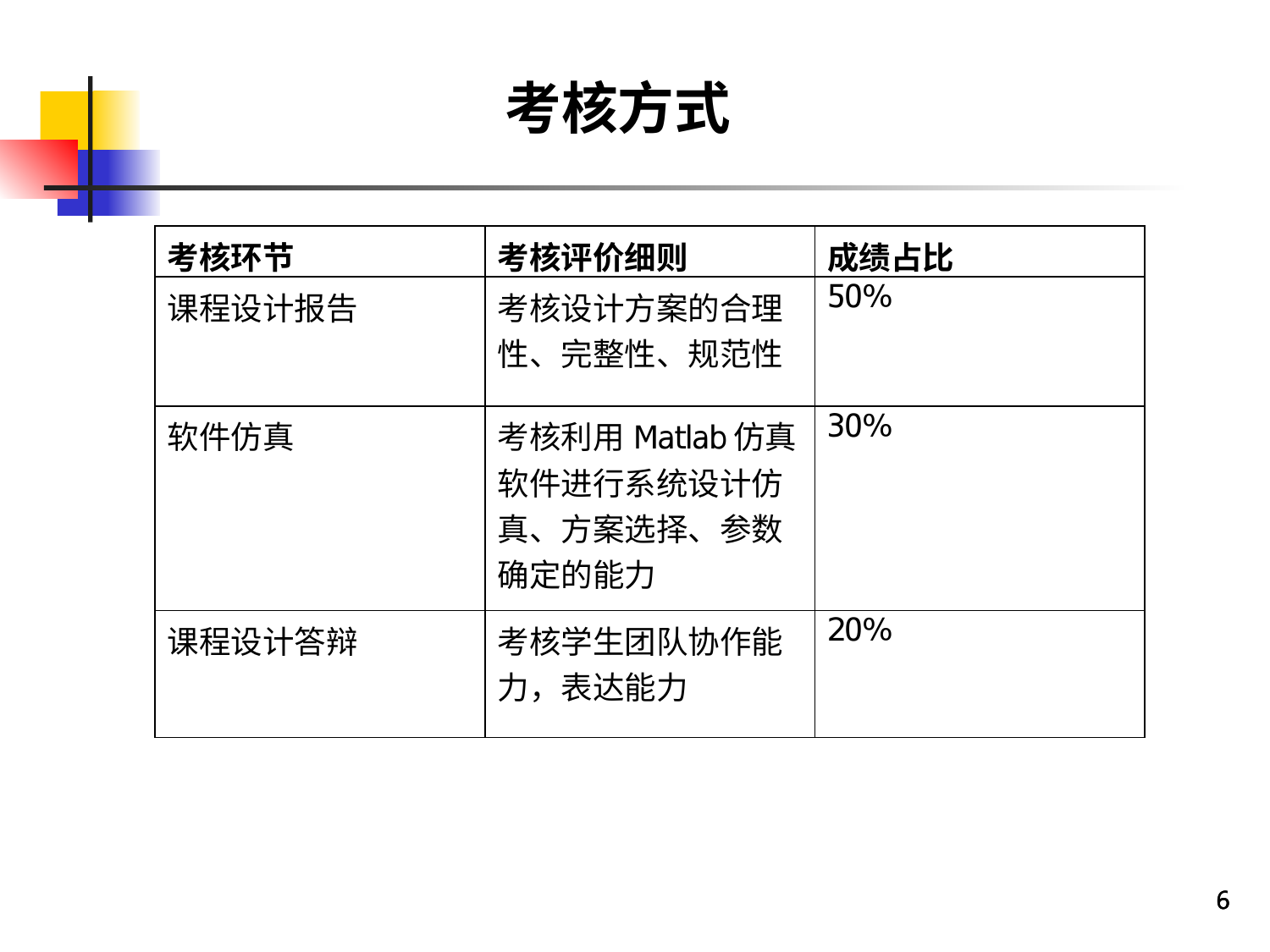

考核方式
| 考核环节 | 考核评价细则 | 成绩占比 |
| --- | --- | --- |
| 课程设计报告 | 考核设计方案的合理性、完整性、规范性 | 50% |
| 软件仿真 | 考核利用Matlab仿真软件进行系统设计仿真、方案选择、参数确定的能力 | 30% |
| 课程设计答辩 | 考核学生团队协作能力，表达能力 | 20% |
6
6